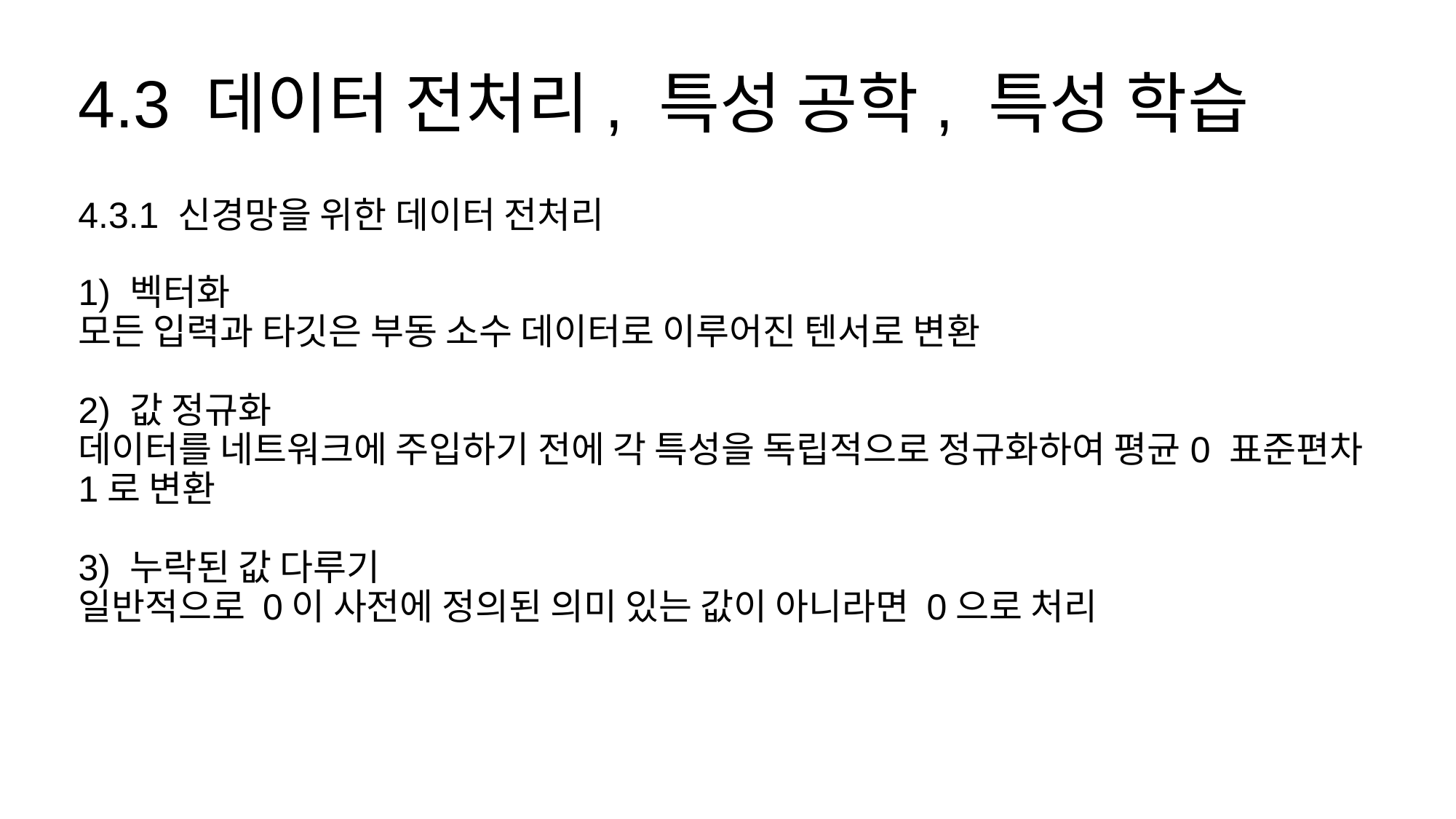

# 4.3 데이터 전처리, 특성 공학, 특성 학습
4.3.1 신경망을 위한 데이터 전처리
1) 벡터화
모든 입력과 타깃은 부동 소수 데이터로 이루어진 텐서로 변환

2) 값 정규화
데이터를 네트워크에 주입하기 전에 각 특성을 독립적으로 정규화하여 평균0 표준편차1로 변환

3) 누락된 값 다루기
일반적으로 0이 사전에 정의된 의미 있는 값이 아니라면 0으로 처리